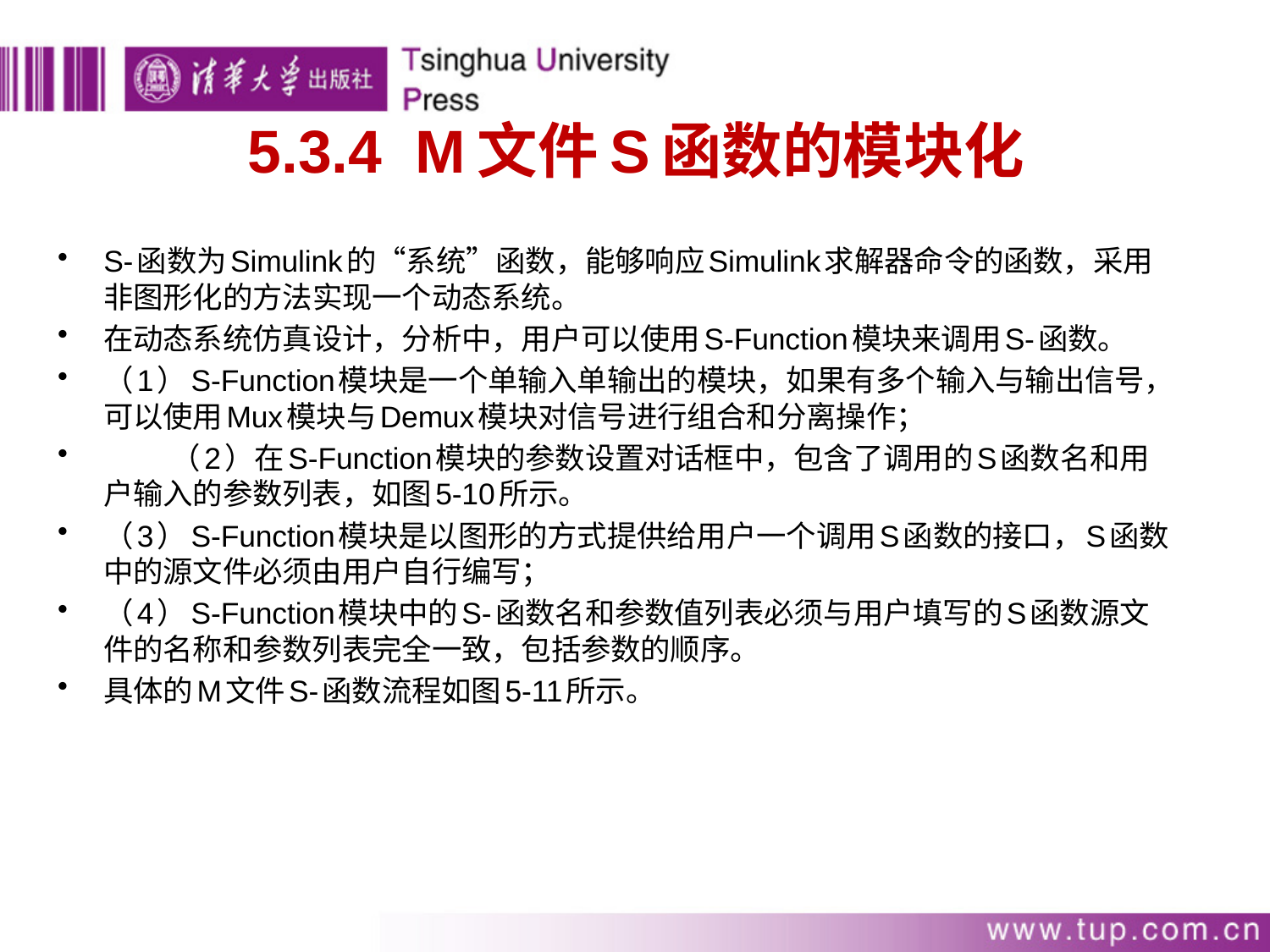

# 5.3.4  M文件S函数的模块化
S-函数为Simulink的“系统”函数，能够响应Simulink求解器命令的函数，采用非图形化的方法实现一个动态系统。
在动态系统仿真设计，分析中，用户可以使用S-Function模块来调用S-函数。
（1）S-Function模块是一个单输入单输出的模块，如果有多个输入与输出信号，可以使用Mux模块与Demux模块对信号进行组合和分离操作；
	（2）在S-Function模块的参数设置对话框中，包含了调用的S函数名和用户输入的参数列表，如图5-10所示。
（3）S-Function模块是以图形的方式提供给用户一个调用S函数的接口，S函数中的源文件必须由用户自行编写；
（4）S-Function模块中的S-函数名和参数值列表必须与用户填写的S函数源文件的名称和参数列表完全一致，包括参数的顺序。
具体的M文件S-函数流程如图5-11所示。